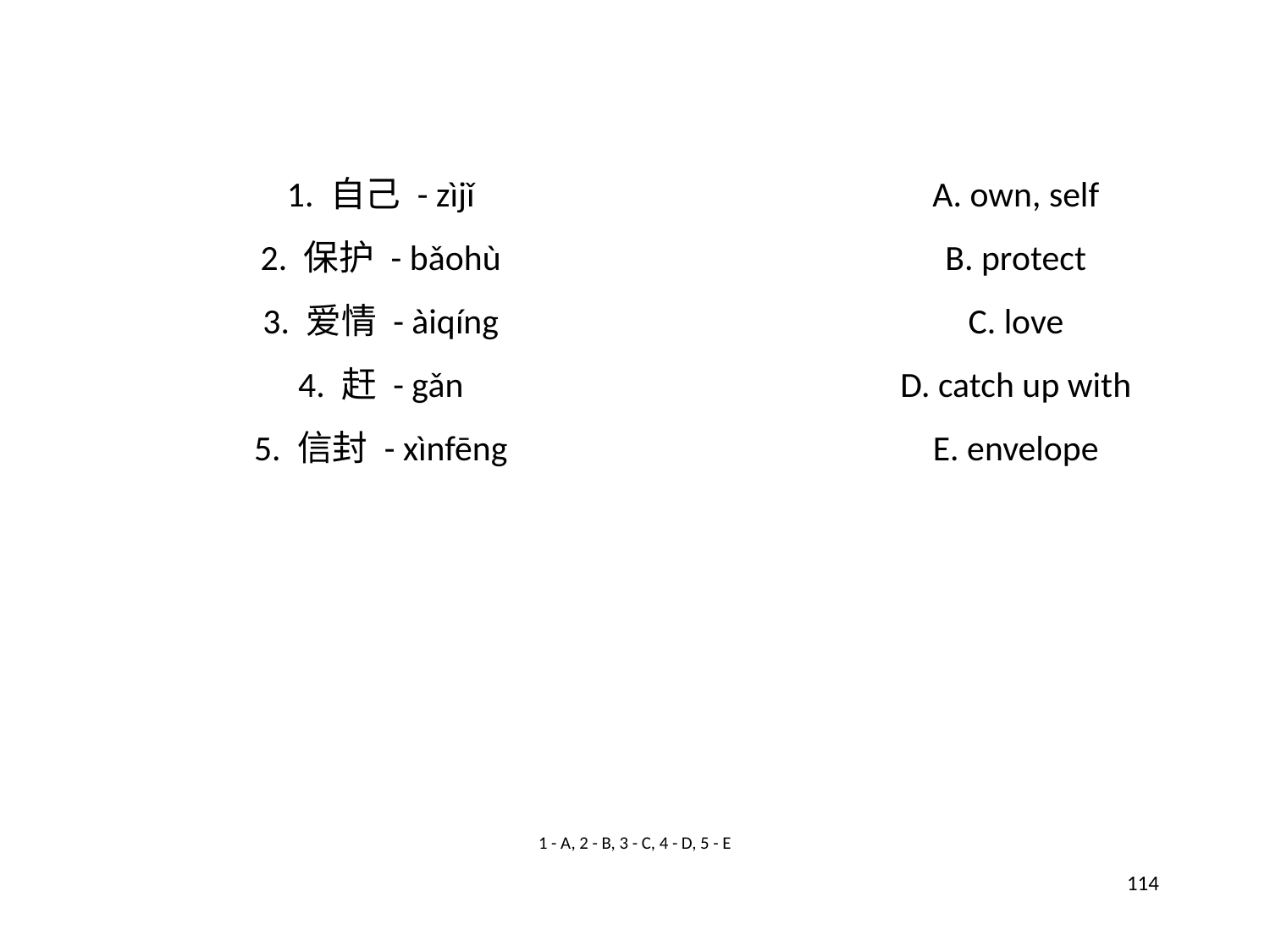

1. 自己 - zìjǐ

A. own, self

2. 保护 - bǎohù

B. protect

3. 爱情 - àiqíng

C. love

4. 赶 - gǎn

D. catch up with

5. 信封 - xìnfēng

E. envelope
1 - A, 2 - B, 3 - C, 4 - D, 5 - E

114